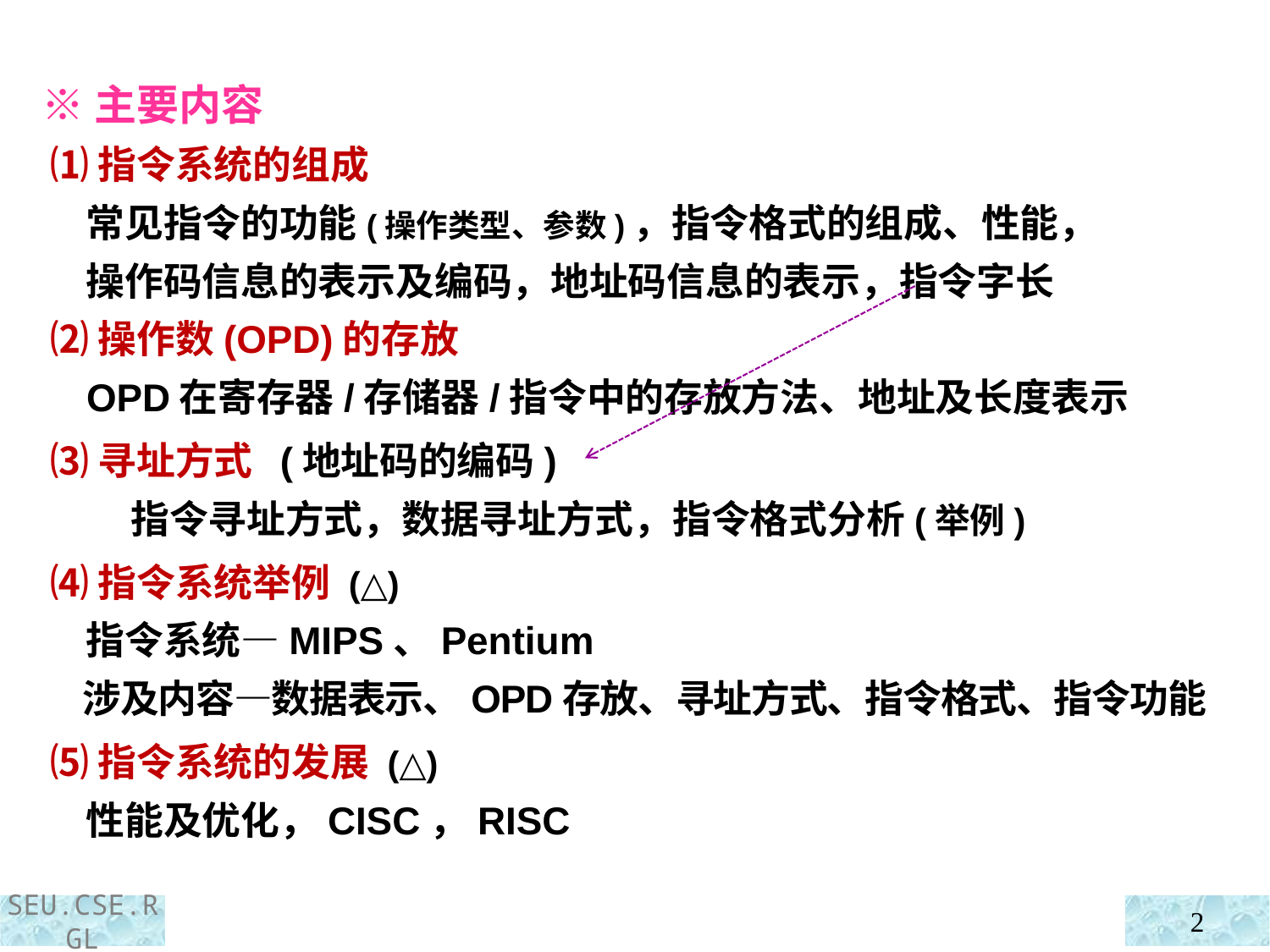

※主要内容
  ⑴指令系统的组成
     常见指令的功能(操作类型、参数)，指令格式的组成、性能，
     操作码信息的表示及编码，地址码信息的表示，指令字长
  ⑵操作数(OPD)的存放
     OPD在寄存器/存储器/指令中的存放方法、地址及长度表示
  ⑶寻址方式  (地址码的编码)
          指令寻址方式，数据寻址方式，指令格式分析(举例)
  ⑷指令系统举例 (△)
     指令系统—MIPS、Pentium
     涉及内容—数据表示、OPD存放、寻址方式、指令格式、指令功能
  ⑸指令系统的发展 (△)
     性能及优化，CISC，RISC
2